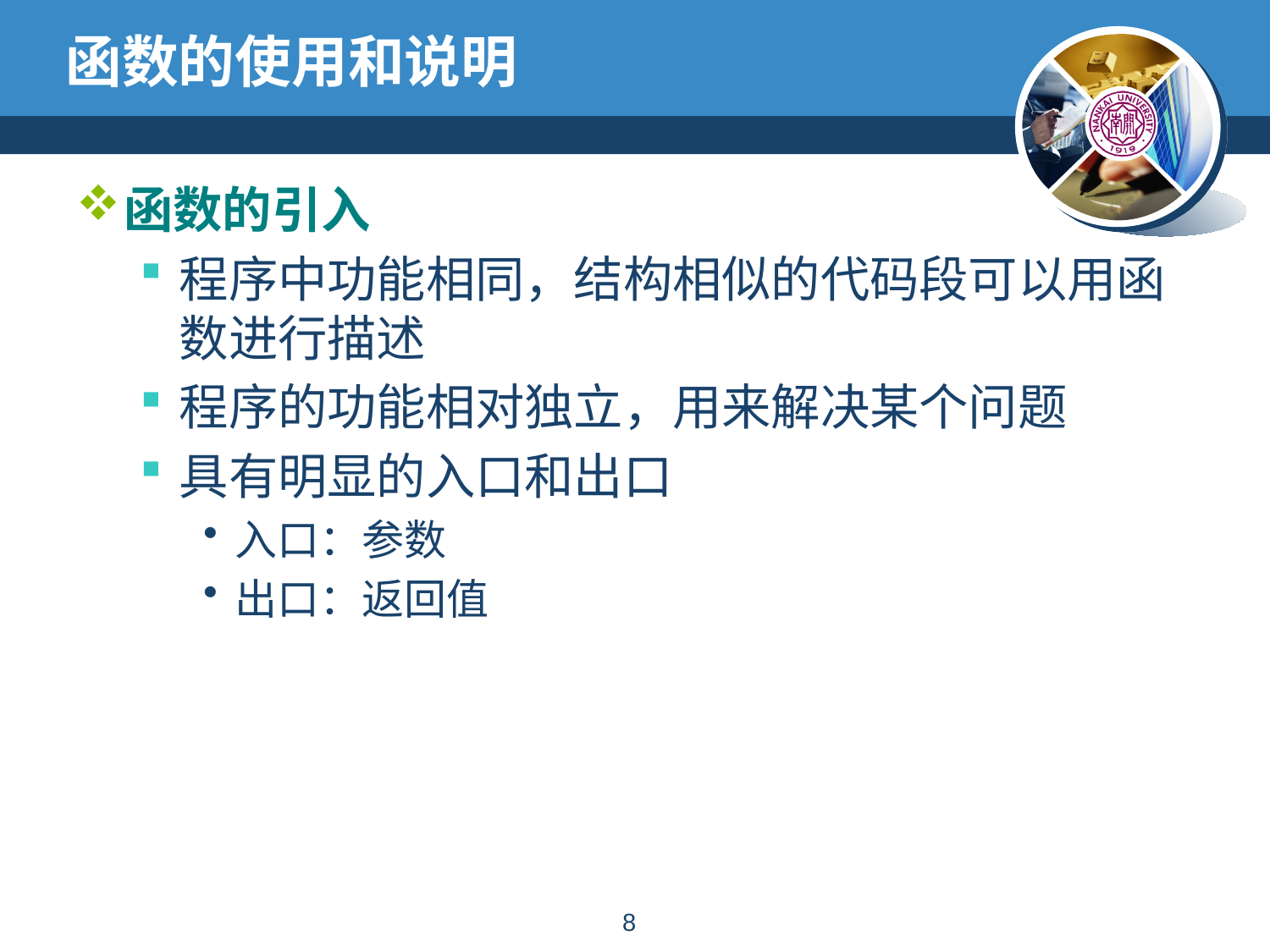

# 函数的使用和说明
函数的引入
程序中功能相同，结构相似的代码段可以用函数进行描述
程序的功能相对独立，用来解决某个问题
具有明显的入口和出口
入口：参数
出口：返回值
8